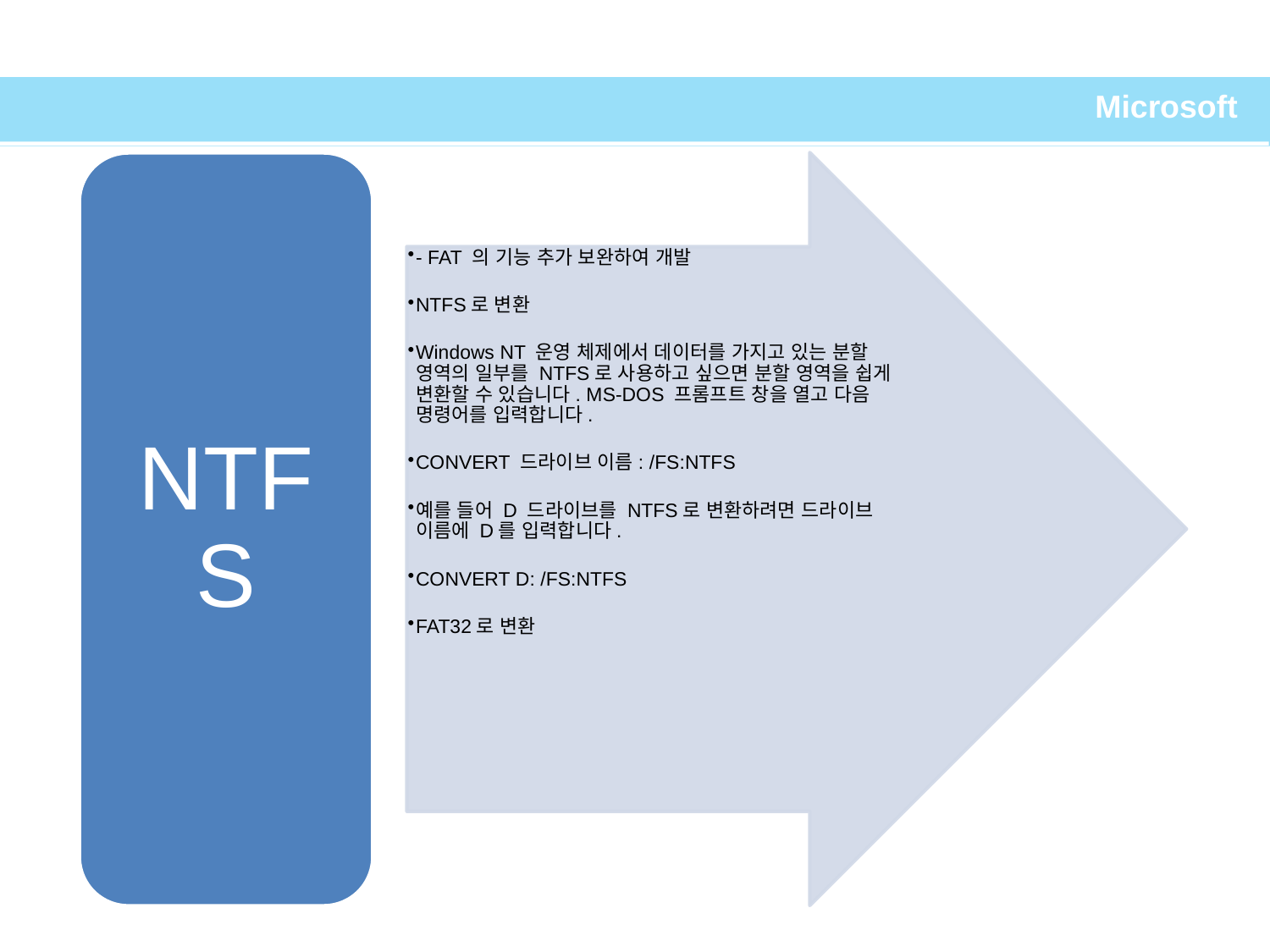

Microsoft

- FAT 의 기능 추가 보완하여 개발

NTFS로 변환

Windows NT 운영 체제에서 데이터를 가지고 있는 분할 영역의 일부를 NTFS로 사용하고 싶으면 분할 영역을 쉽게 변환할 수 있습니다. MS-DOS 프롬프트 창을 열고 다음 명령어를 입력합니다.

CONVERT 드라이브 이름: /FS:NTFS

예를 들어 D 드라이브를 NTFS로 변환하려면 드라이브 이름에 D를 입력합니다.

CONVERT D: /FS:NTFS

FAT32로 변환

NTFS